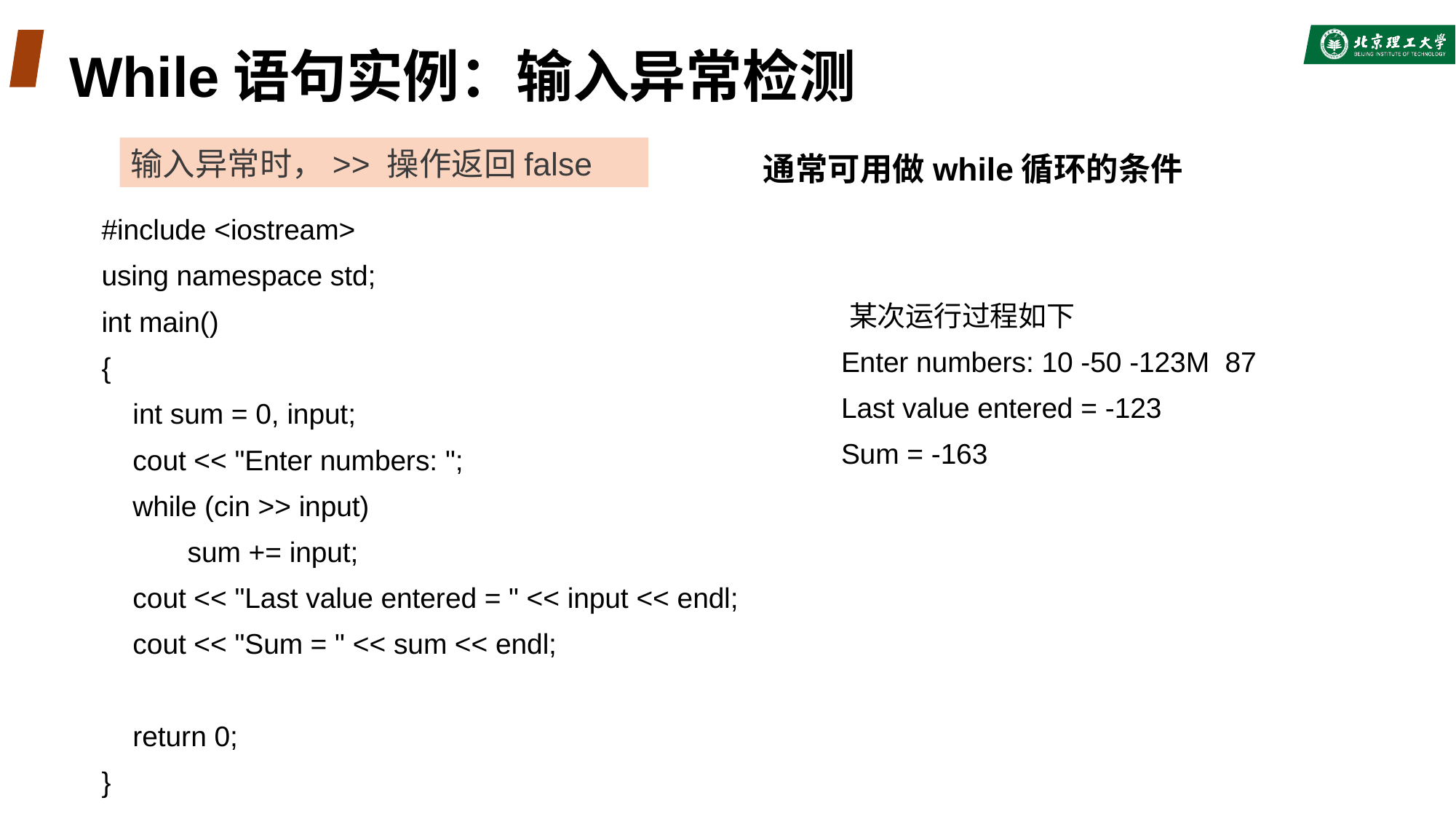

#
While语句实例：输入异常检测
通常可用做while循环的条件
输入异常时，>> 操作返回false
#include <iostream>
using namespace std;
int main()
{
    int sum = 0, input;
    cout << "Enter numbers: ";
    while (cin >> input)
           sum += input;
    cout << "Last value entered = " << input << endl;
    cout << "Sum = " << sum << endl;

    return 0;
}
某次运行过程如下
Enter numbers: 10 -50 -123M  87
Last value entered = -123
Sum = -163